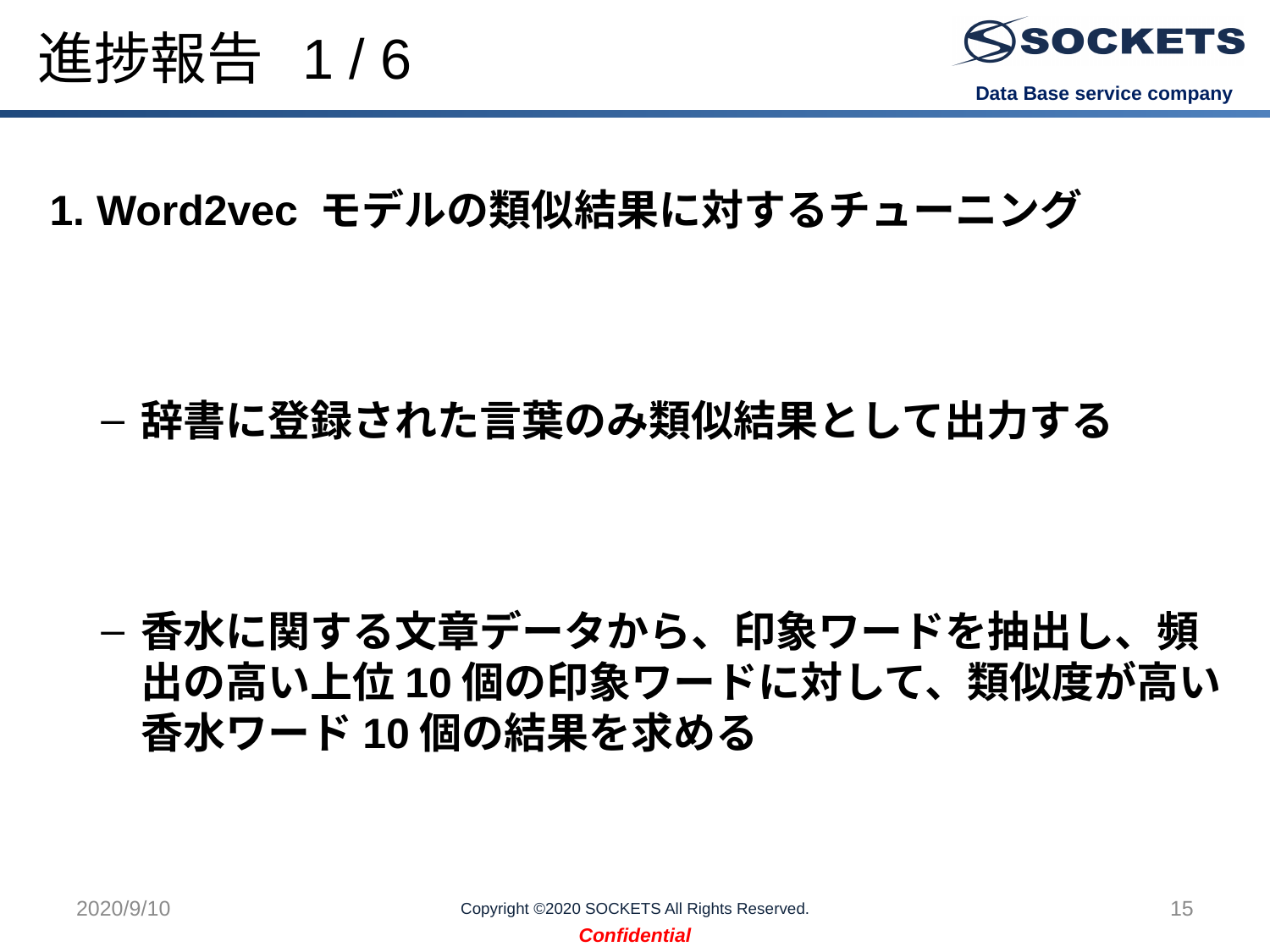

# 進捗報告  1 / 6

 1. Word2vec モデルの類似結果に対するチューニング

辞書に登録された言葉のみ類似結果として出力する

香水に関する文章データから、印象ワードを抽出し、頻出の高い上位10個の印象ワードに対して、類似度が高い香水ワード10個の結果を求める

2020/9/10
Copyright ©2020 SOCKETS All Rights Reserved.
15